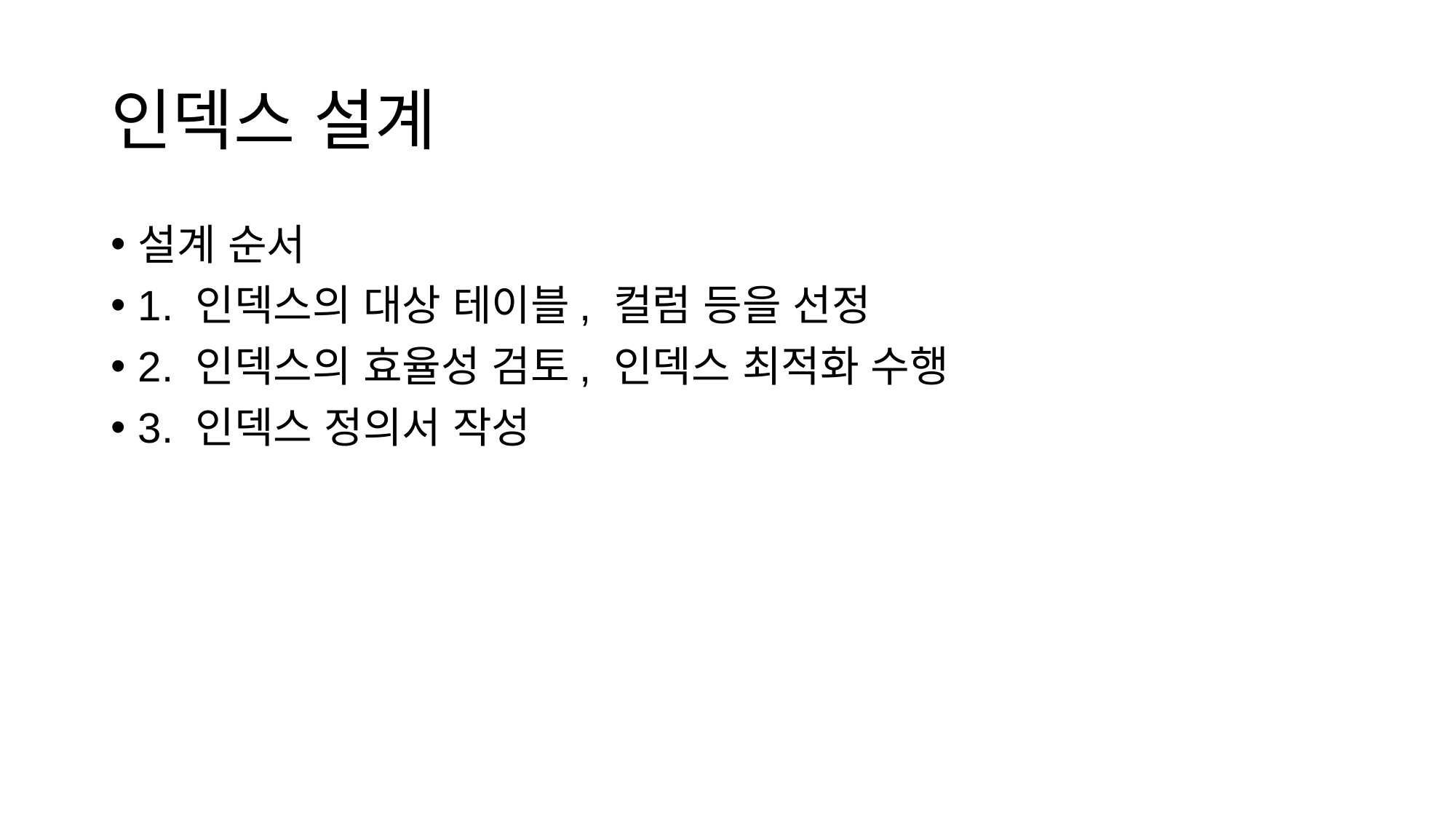

# 인덱스 설계
설계 순서
1. 인덱스의 대상 테이블, 컬럼 등을 선정
2. 인덱스의 효율성 검토, 인덱스 최적화 수행
3. 인덱스 정의서 작성